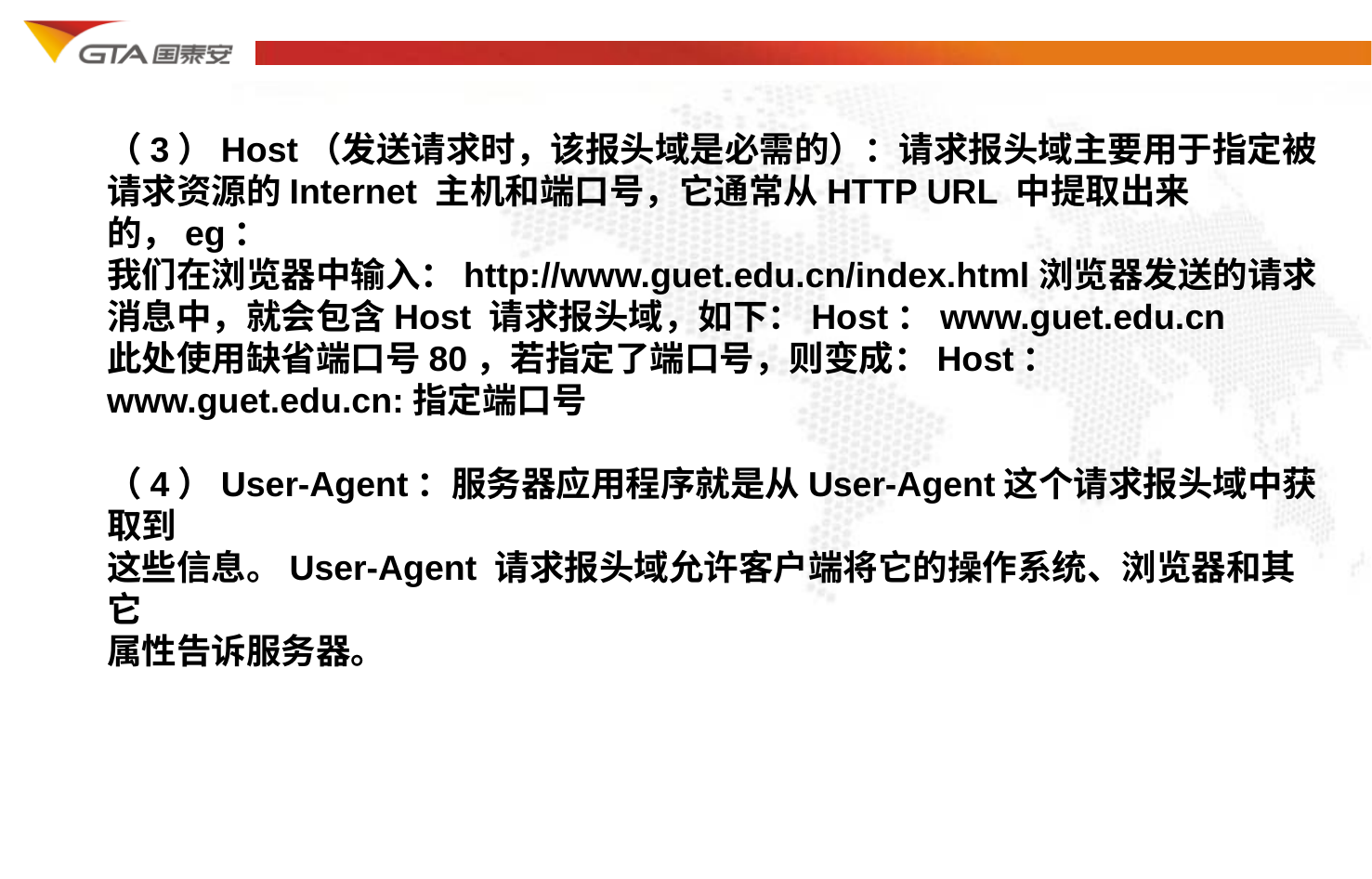

（3）Host（发送请求时，该报头域是必需的）：请求报头域主要用于指定被请求资源的Internet 主机和端口号，它通常从HTTP URL 中提取出来的，eg：
我们在浏览器中输入：http://www.guet.edu.cn/index.html浏览器发送的请求消息中，就会包含Host 请求报头域，如下：Host：www.guet.edu.cn
此处使用缺省端口号80，若指定了端口号，则变成：Host：www.guet.edu.cn:指定端口号

（4）User-Agent：服务器应用程序就是从User-Agent这个请求报头域中获取到
这些信息。User-Agent 请求报头域允许客户端将它的操作系统、浏览器和其它
属性告诉服务器。